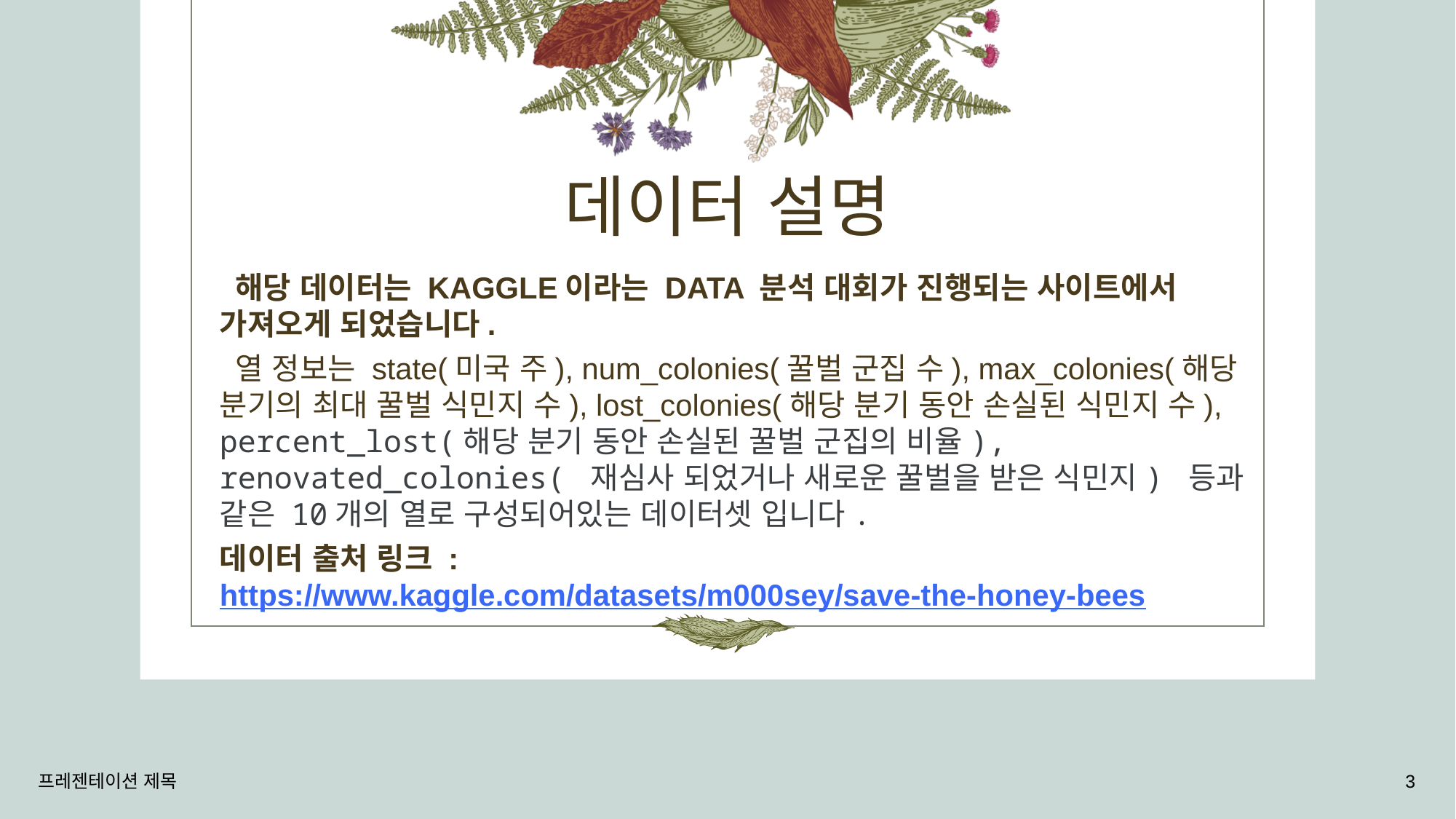

# 데이터 설명
 해당 데이터는 KAGGLE이라는 DATA 분석 대회가 진행되는 사이트에서 가져오게 되었습니다.
 열 정보는 state(미국 주), num_colonies(꿀벌 군집 수), max_colonies(해당 분기의 최대 꿀벌 식민지 수), lost_colonies(해당 분기 동안 손실된 식민지 수), percent_lost(해당 분기 동안 손실된 꿀벌 군집의 비율), renovated_colonies( 재심사 되었거나 새로운 꿀벌을 받은 식민지) 등과 같은 10개의 열로 구성되어있는 데이터셋 입니다.
데이터 출처 링크 : https://www.kaggle.com/datasets/m000sey/save-the-honey-bees

프레젠테이션 제목
3